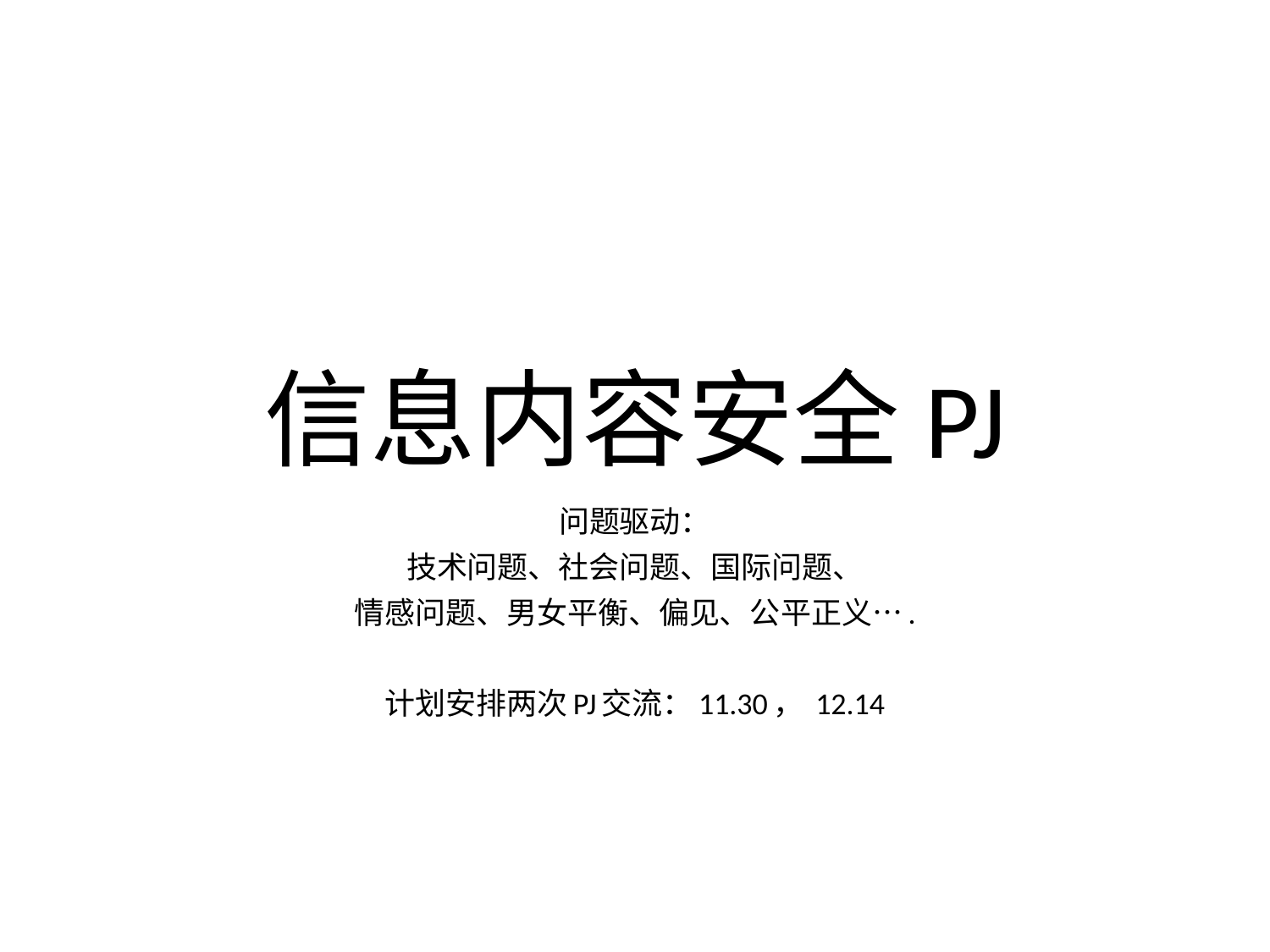

# 信息内容安全PJ
问题驱动：
技术问题、社会问题、国际问题、
情感问题、男女平衡、偏见、公平正义….

计划安排两次PJ交流：11.30， 12.14